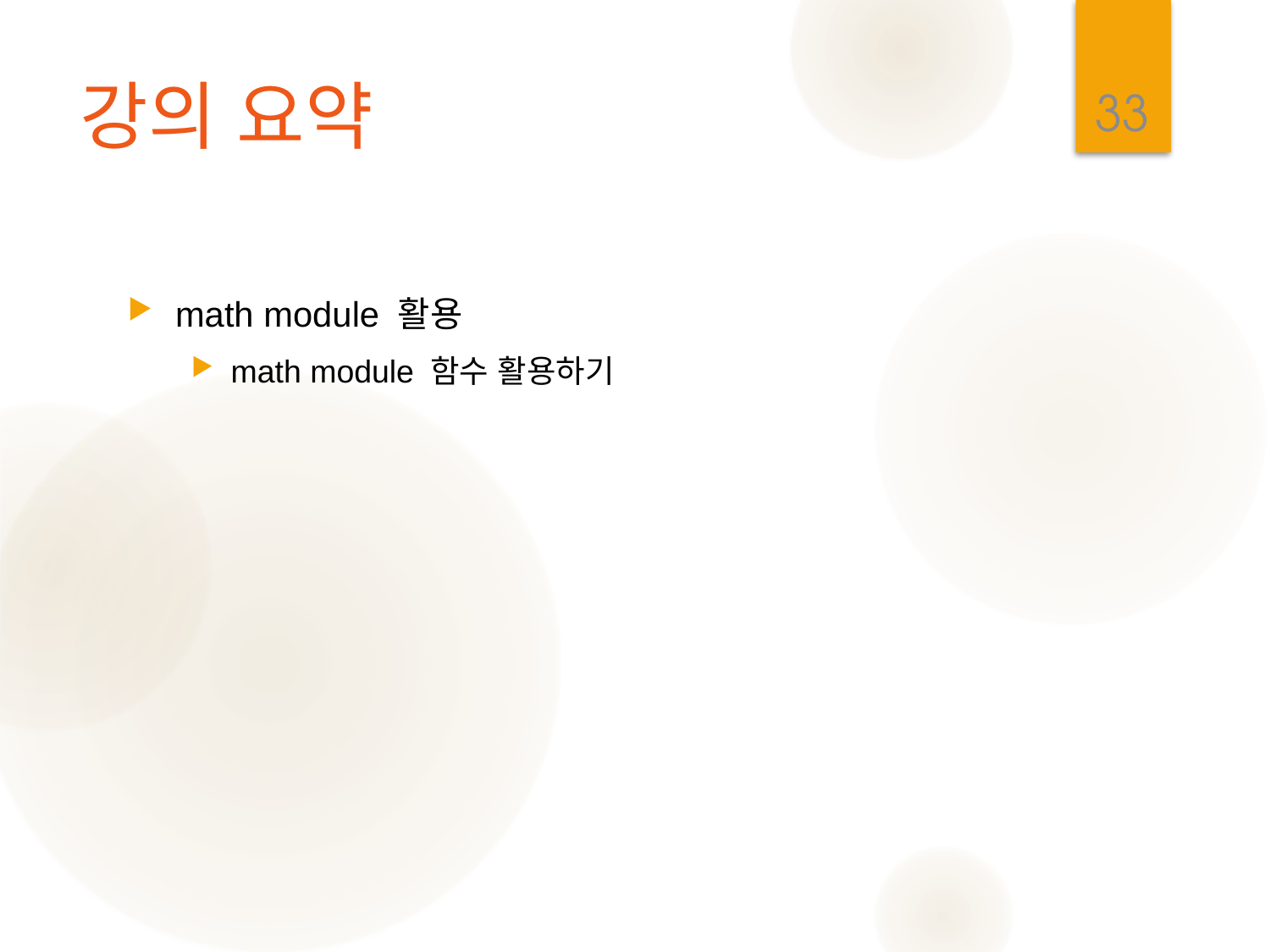

33
# 강의 요약
math module 활용
math module 함수 활용하기